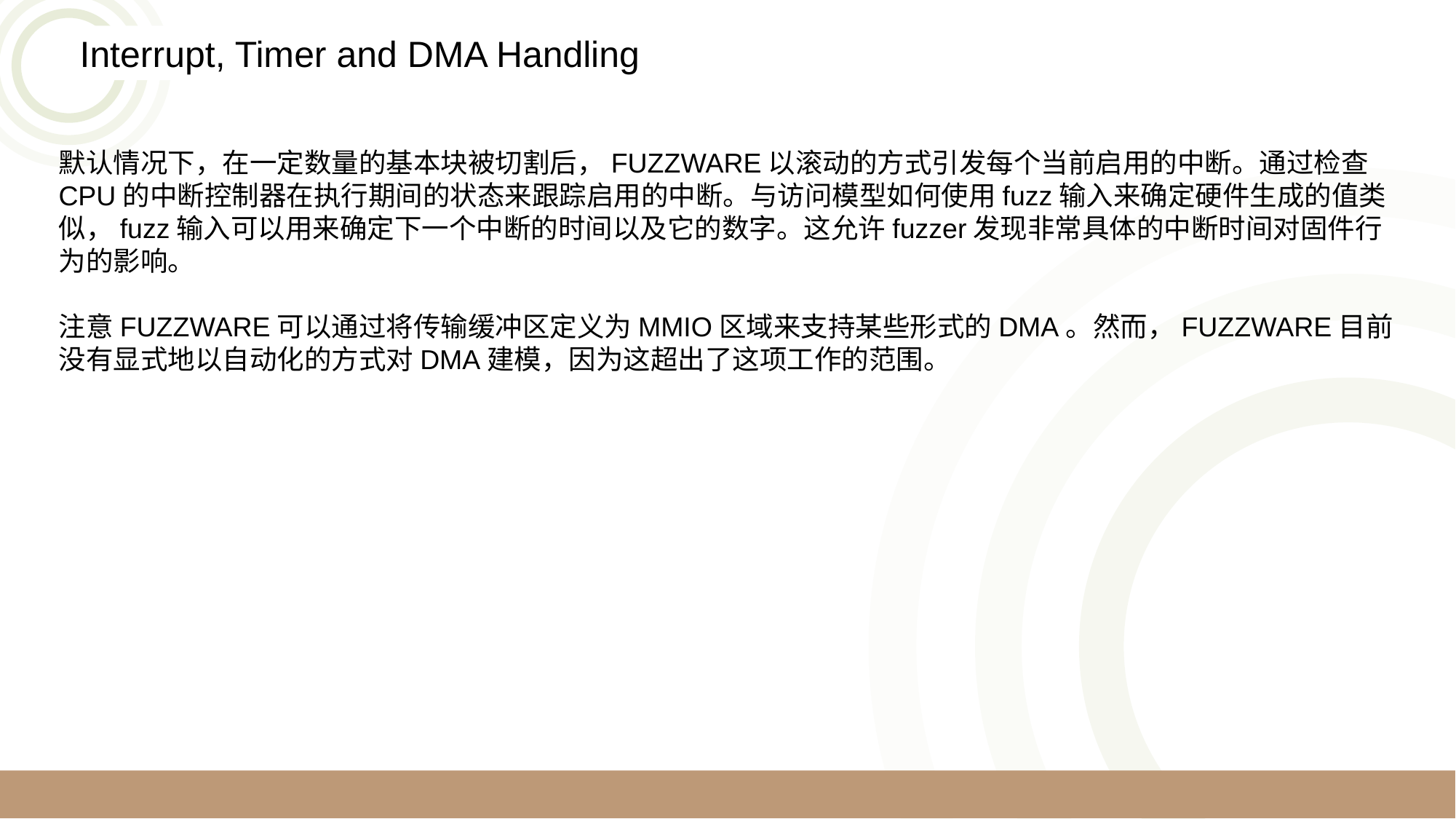

Interrupt, Timer and DMA Handling

默认情况下，在一定数量的基本块被切割后，FUZZWARE以滚动的方式引发每个当前启用的中断。通过检查CPU的中断控制器在执行期间的状态来跟踪启用的中断。与访问模型如何使用fuzz输入来确定硬件生成的值类似，fuzz输入可以用来确定下一个中断的时间以及它的数字。这允许fuzzer发现非常具体的中断时间对固件行为的影响。

注意FUZZWARE可以通过将传输缓冲区定义为MMIO区域来支持某些形式的DMA。然而，FUZZWARE目前没有显式地以自动化的方式对DMA建模，因为这超出了这项工作的范围。